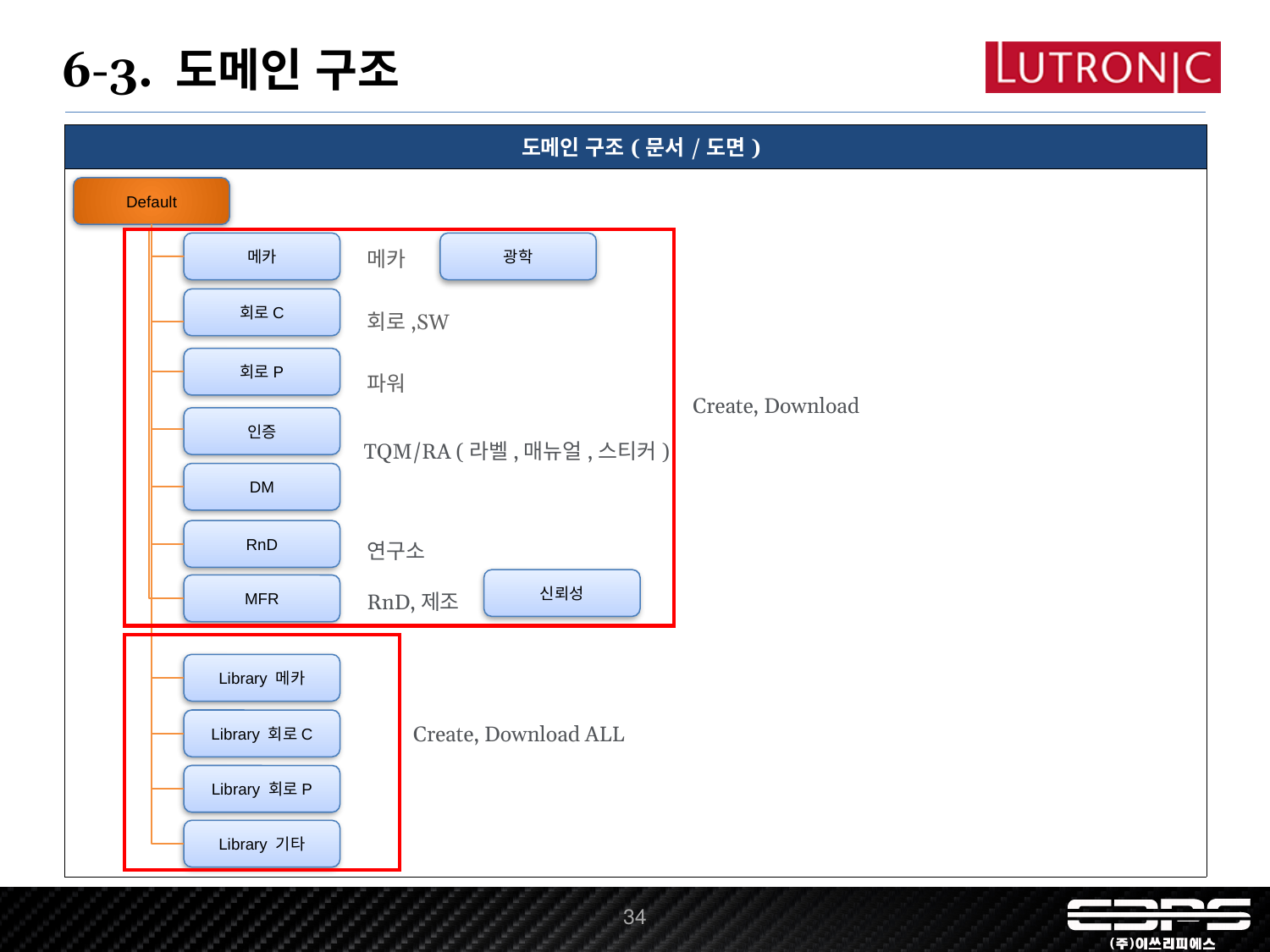

6-3. 도메인 구조
| 도메인 구조(문서/도면) |
| --- |
|  |
Default

메카
메카
광학
회로C
회로,SW
회로P
파워
Create, Download
인증
TQM/RA (라벨,매뉴얼,스티커)
DM
RnD
연구소
신뢰성
MFR
RnD,제조

Library 메카
Create, Download ALL
Library 회로C
Library 회로P
Library 기타